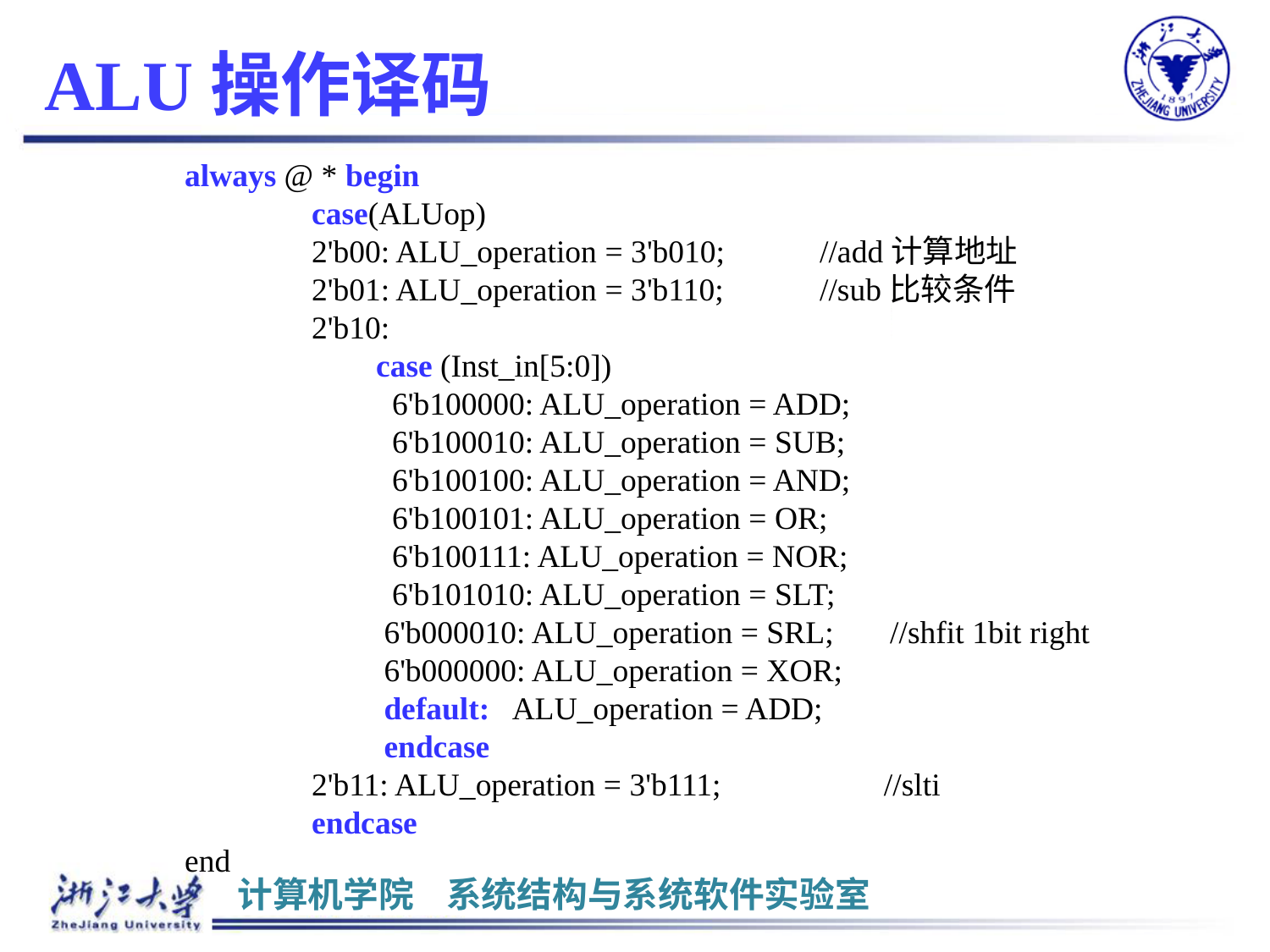

# ALU操作译码
	always @ * begin
		case(ALUop)
		2'b00: ALU_operation = 3'b010;	//add计算地址
		2'b01: ALU_operation = 3'b110;	//sub比较条件
		2'b10:
		        case (Inst_in[5:0])
		          6'b100000: ALU_operation = ADD;
		          6'b100010: ALU_operation = SUB;
		          6'b100100: ALU_operation = AND;
		          6'b100101: ALU_operation = OR;
		          6'b100111: ALU_operation = NOR;
		          6'b101010: ALU_operation = SLT;
		         6'b000010: ALU_operation = SRL;       //shfit 1bit right
		         6'b000000: ALU_operation = XOR;
		         default:   ALU_operation = ADD;
		         endcase
		2'b11: ALU_operation = 3'b111;	        //slti
		endcase
	end